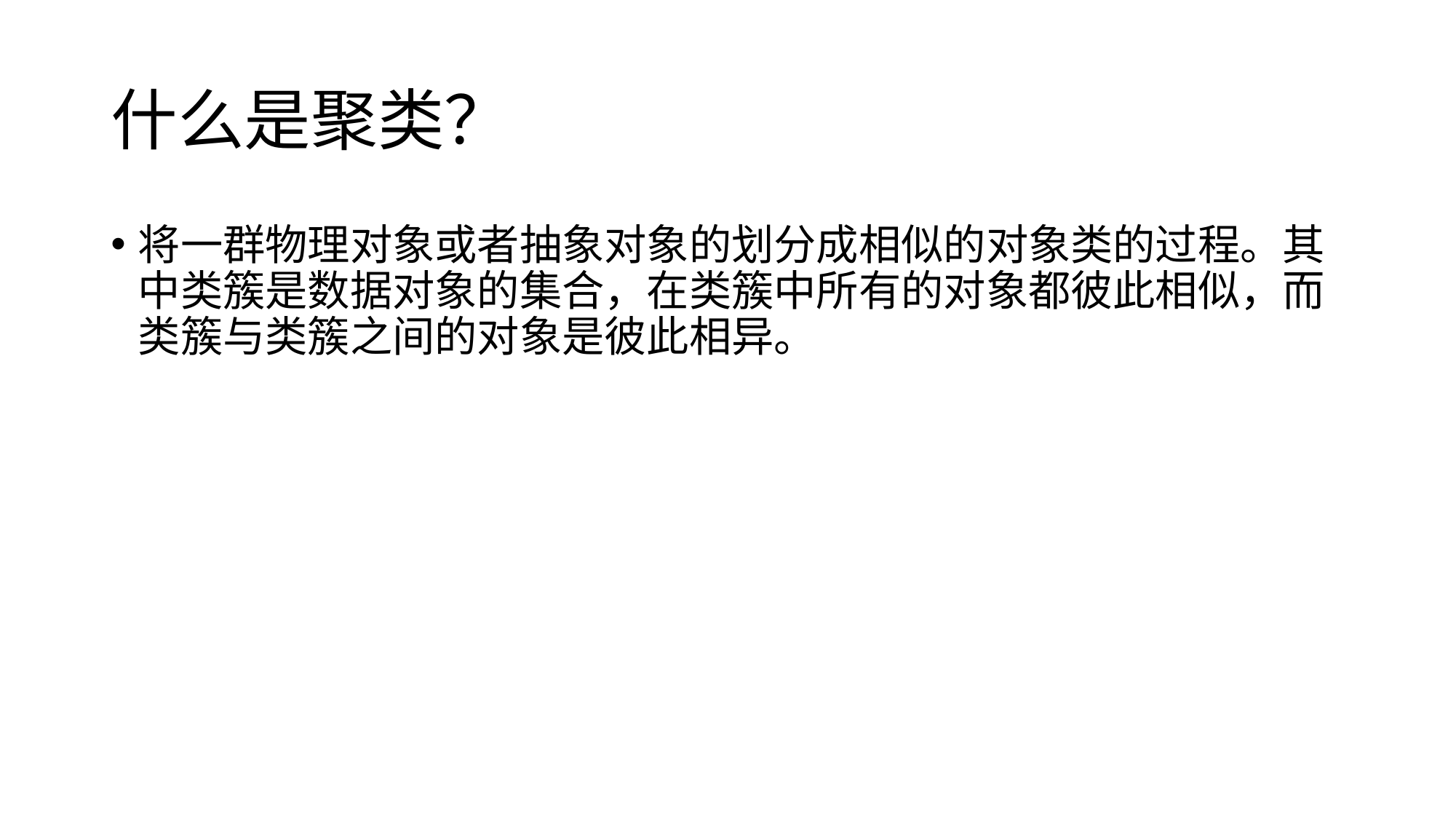

# 什么是聚类？
将一群物理对象或者抽象对象的划分成相似的对象类的过程。其中类簇是数据对象的集合，在类簇中所有的对象都彼此相似，而类簇与类簇之间的对象是彼此相异。